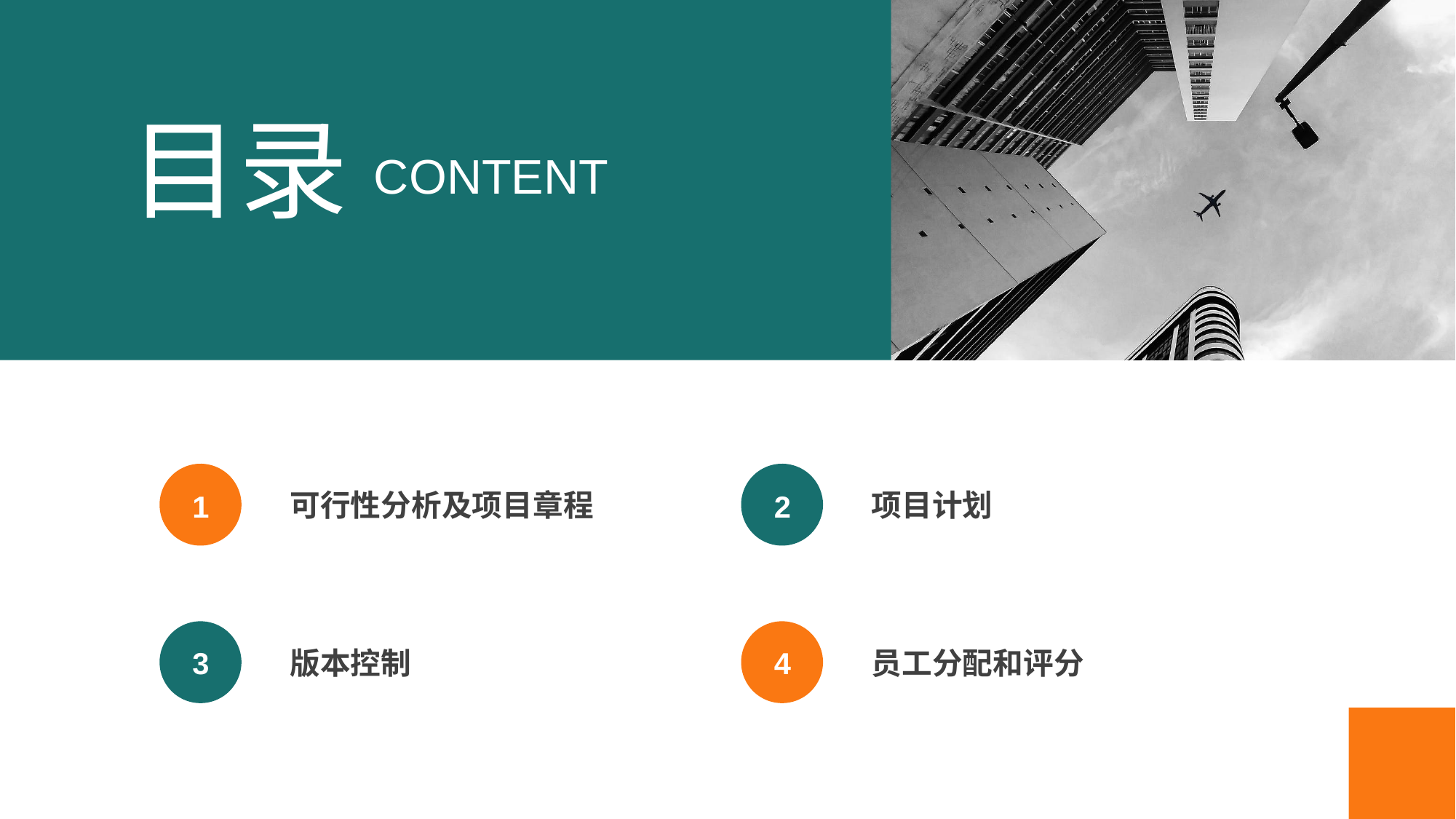

目录
CONTENT

项目计划
可行性分析及项目章程
1
2

3
4
版本控制
员工分配和评分